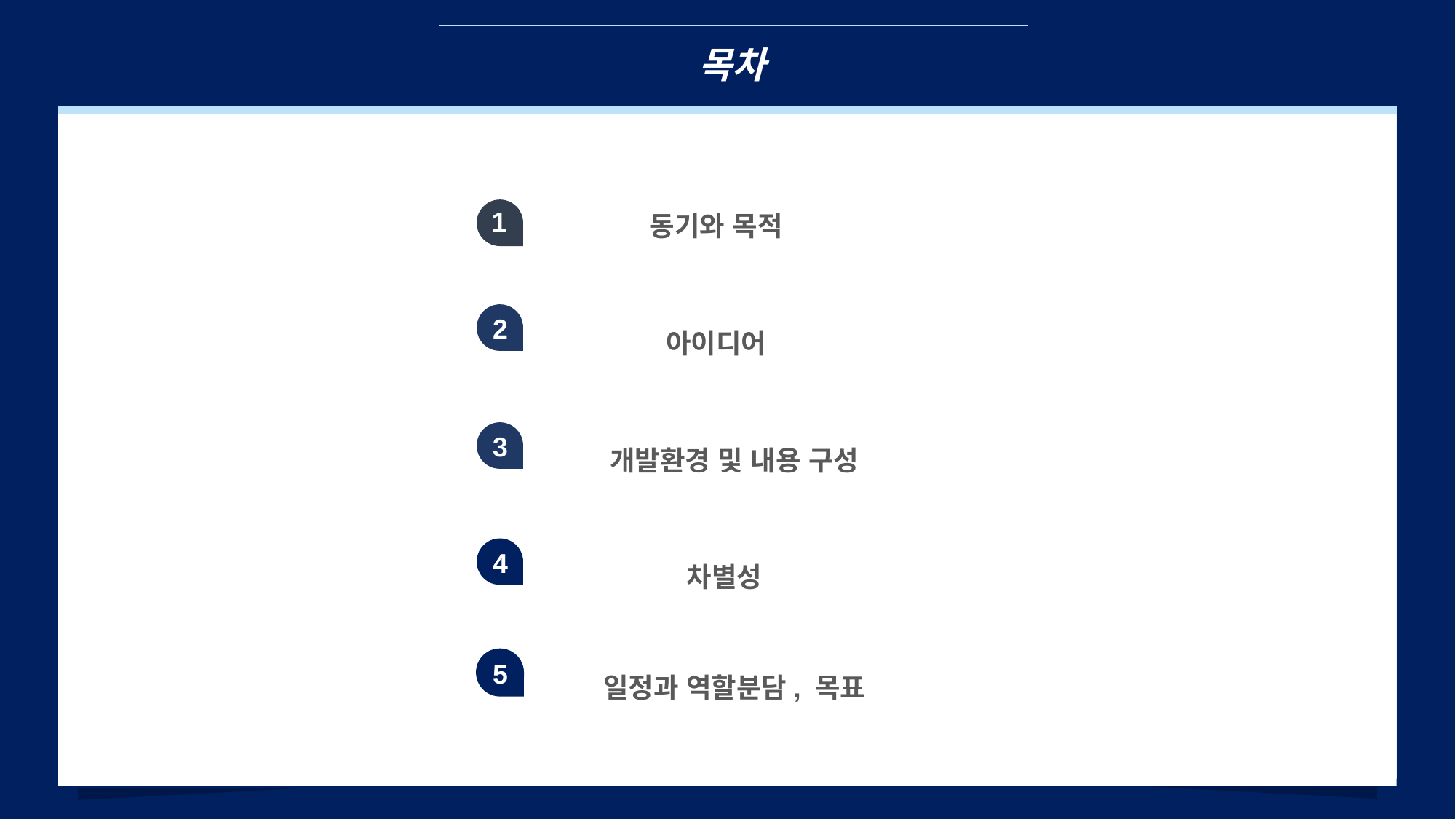

목차

동기와 목적
1

2
아이디어
개발환경 및 내용 구성

3
 차별성

4
일정과 역할분담, 목표

5